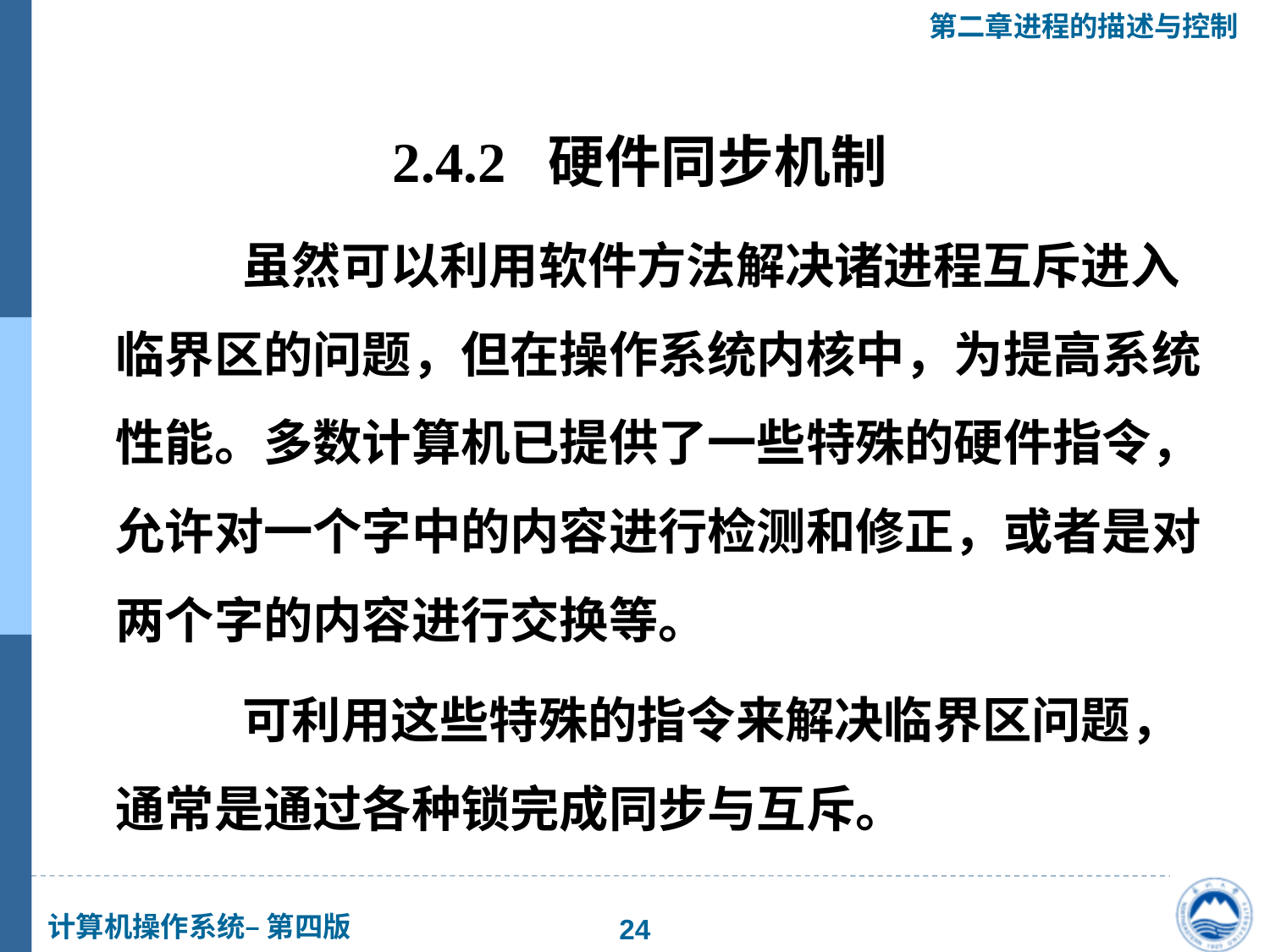

2.4.2  硬件同步机制
		虽然可以利用软件方法解决诸进程互斥进入临界区的问题，但在操作系统内核中，为提高系统性能。多数计算机已提供了一些特殊的硬件指令，允许对一个字中的内容进行检测和修正，或者是对两个字的内容进行交换等。
		可利用这些特殊的指令来解决临界区问题，通常是通过各种锁完成同步与互斥。